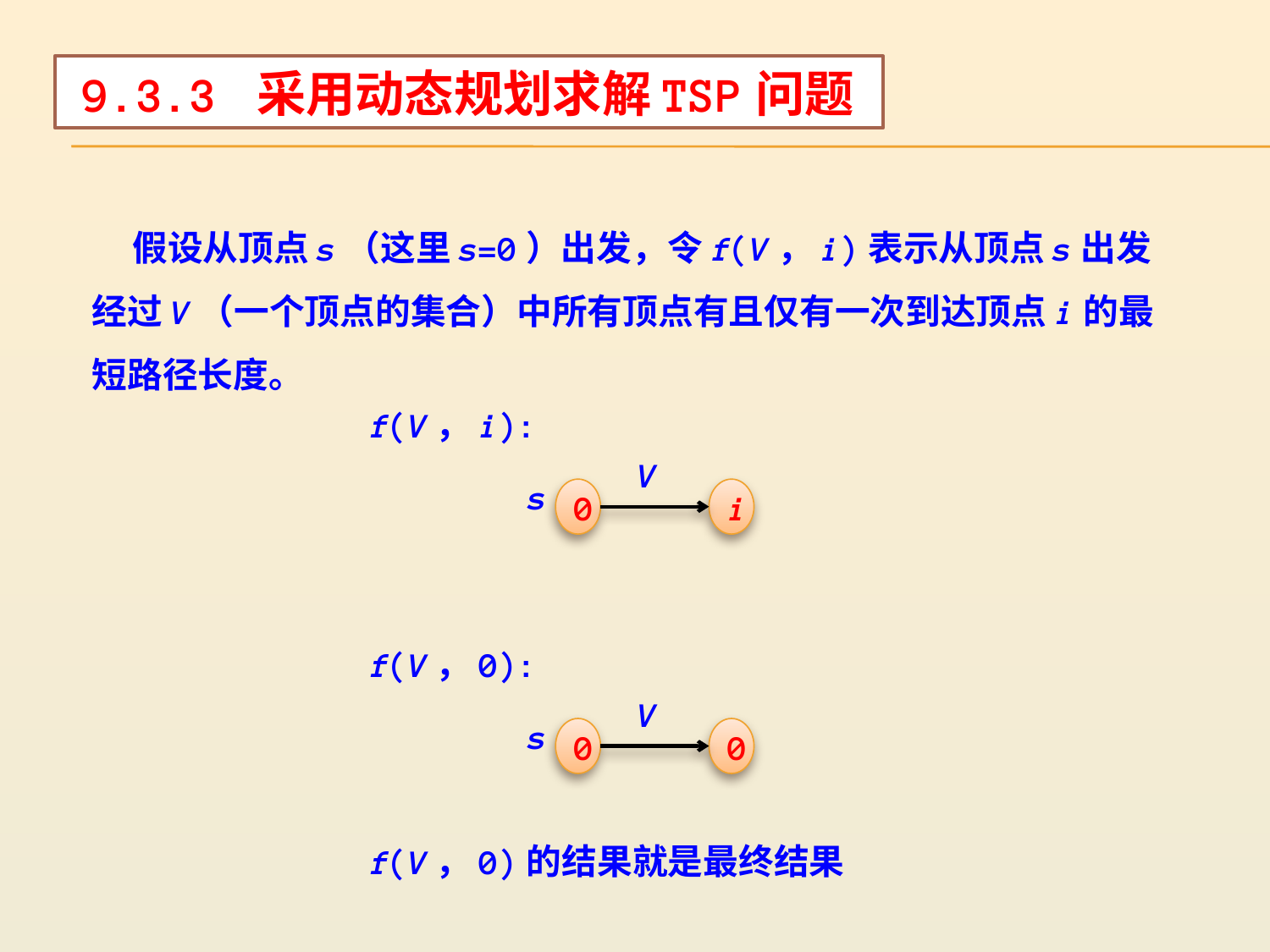

9.3.3 采用动态规划求解TSP问题
    假设从顶点s（这里s=0）出发，令f(V，i)表示从顶点s出发经过V（一个顶点的集合）中所有顶点有且仅有一次到达顶点i的最短路径长度。
f(V，i):
V
s
0
i
f(V，0):
V
s
0
0
f(V，0)的结果就是最终结果